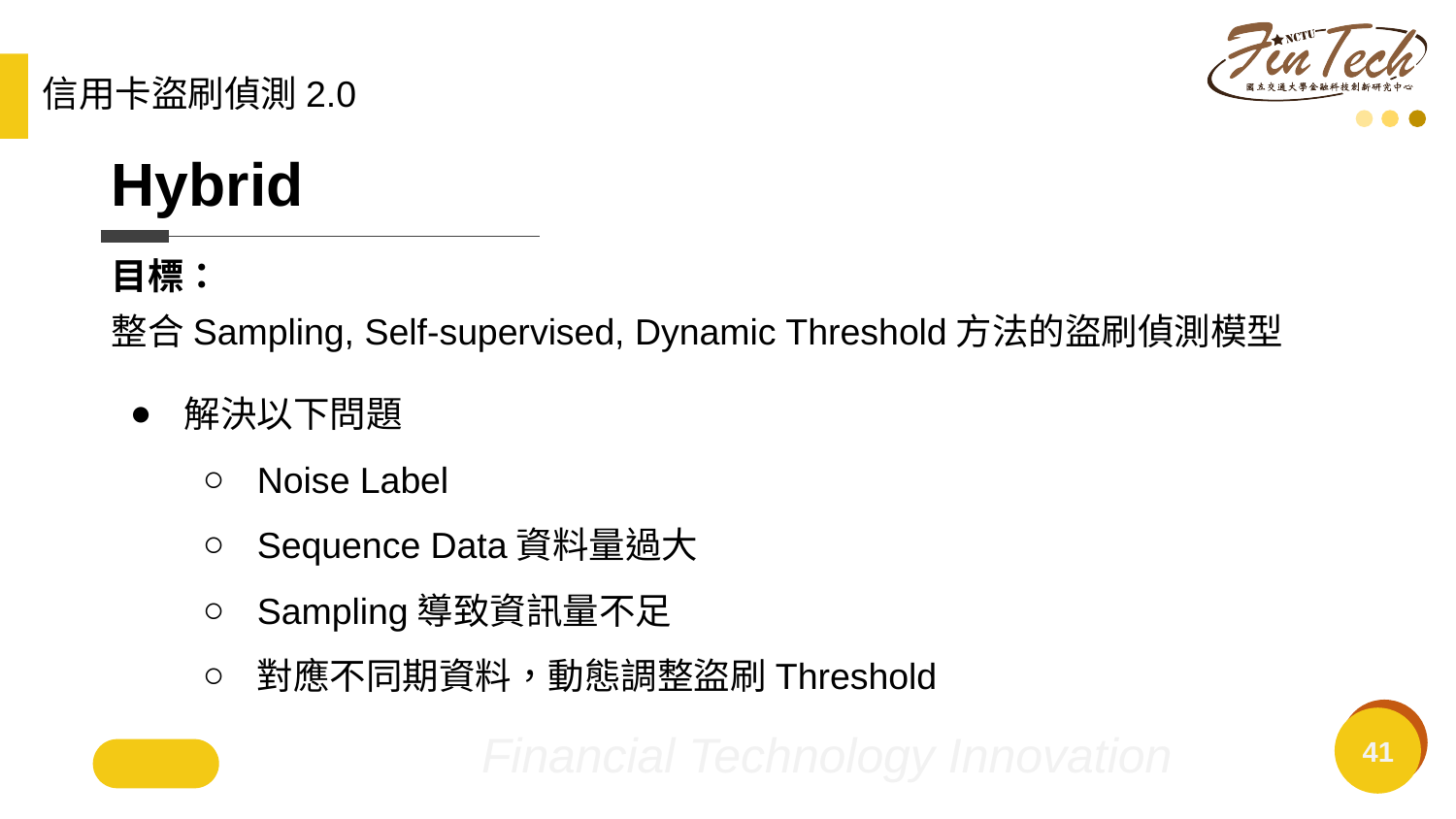

信用卡盜刷偵測2.0
# Hybrid
目標：
整合Sampling, Self-supervised, Dynamic Threshold方法的盜刷偵測模型
解決以下問題
Noise Label
Sequence Data資料量過大
Sampling導致資訊量不足
對應不同期資料，動態調整盜刷Threshold

41